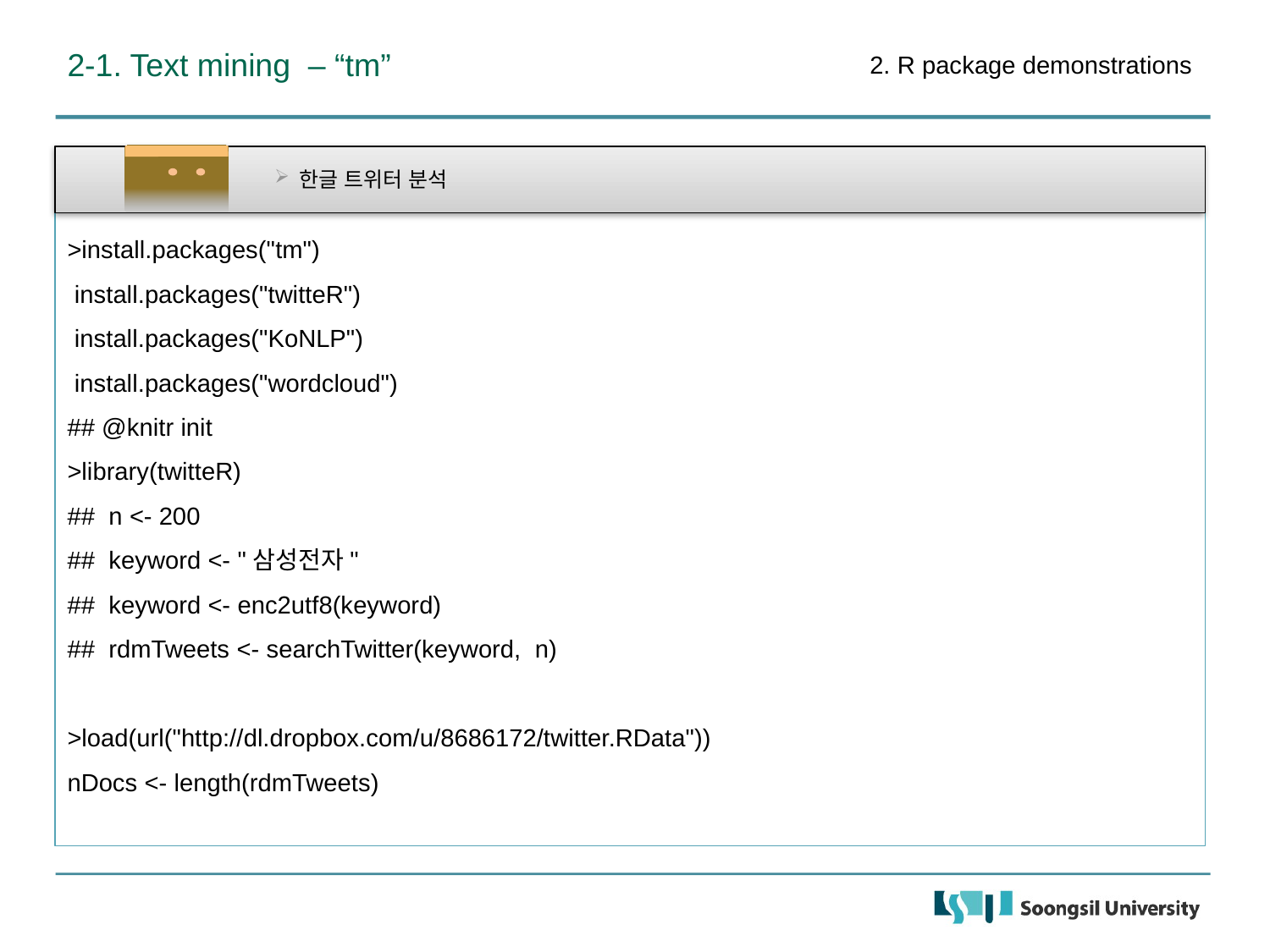

2-1. Text mining  – “tm”
2. R package demonstrations

한글 트위터 분석

>install.packages("tm")
 install.packages("twitteR")
 install.packages("KoNLP")
 install.packages("wordcloud")
## @knitr init
>library(twitteR)
##  n <- 200
##  keyword <- "삼성전자"
##  keyword <- enc2utf8(keyword)
##  rdmTweets <- searchTwitter(keyword,  n)

>load(url("http://dl.dropbox.com/u/8686172/twitter.RData"))
nDocs <- length(rdmTweets)